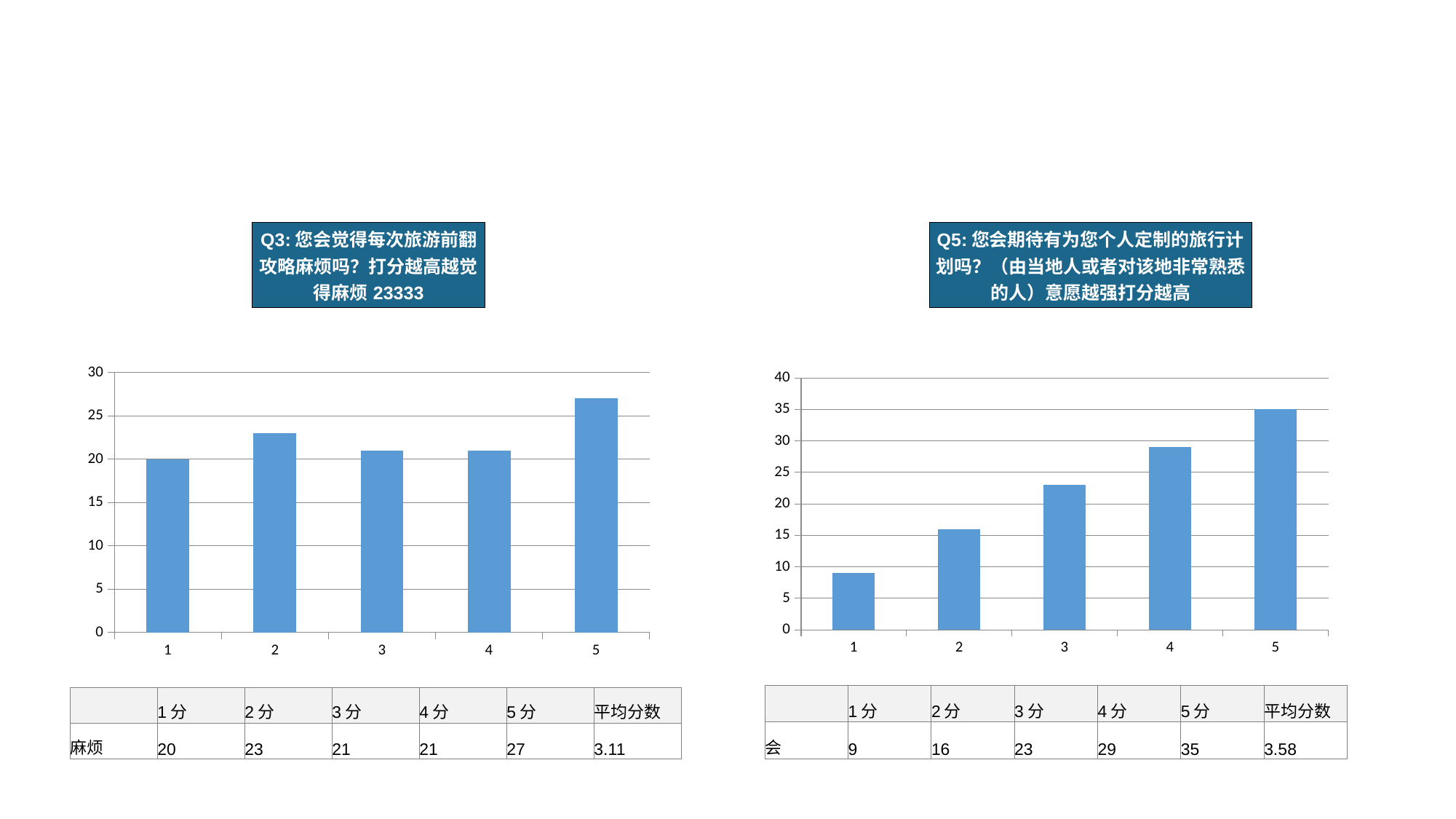

| Q3:您会觉得每次旅游前翻攻略麻烦吗？打分越高越觉得麻烦23333 |
| --- |
| Q5:您会期待有为您个人定制的旅行计划吗？（由当地人或者对该地非常熟悉的人）意愿越强打分越高 |
| --- |

### Chart

| Category |  |
|---|---|

### Chart

| Category |  |
|---|---|
|  | 1分 | 2分 | 3分 | 4分 | 5分 | 平均分数 |
| --- | --- | --- | --- | --- | --- | --- |
| 会 | 9 | 16 | 23 | 29 | 35 | 3.58 |
|  | 1分 | 2分 | 3分 | 4分 | 5分 | 平均分数 |
| --- | --- | --- | --- | --- | --- | --- |
| 麻烦 | 20 | 23 | 21 | 21 | 27 | 3.11 |